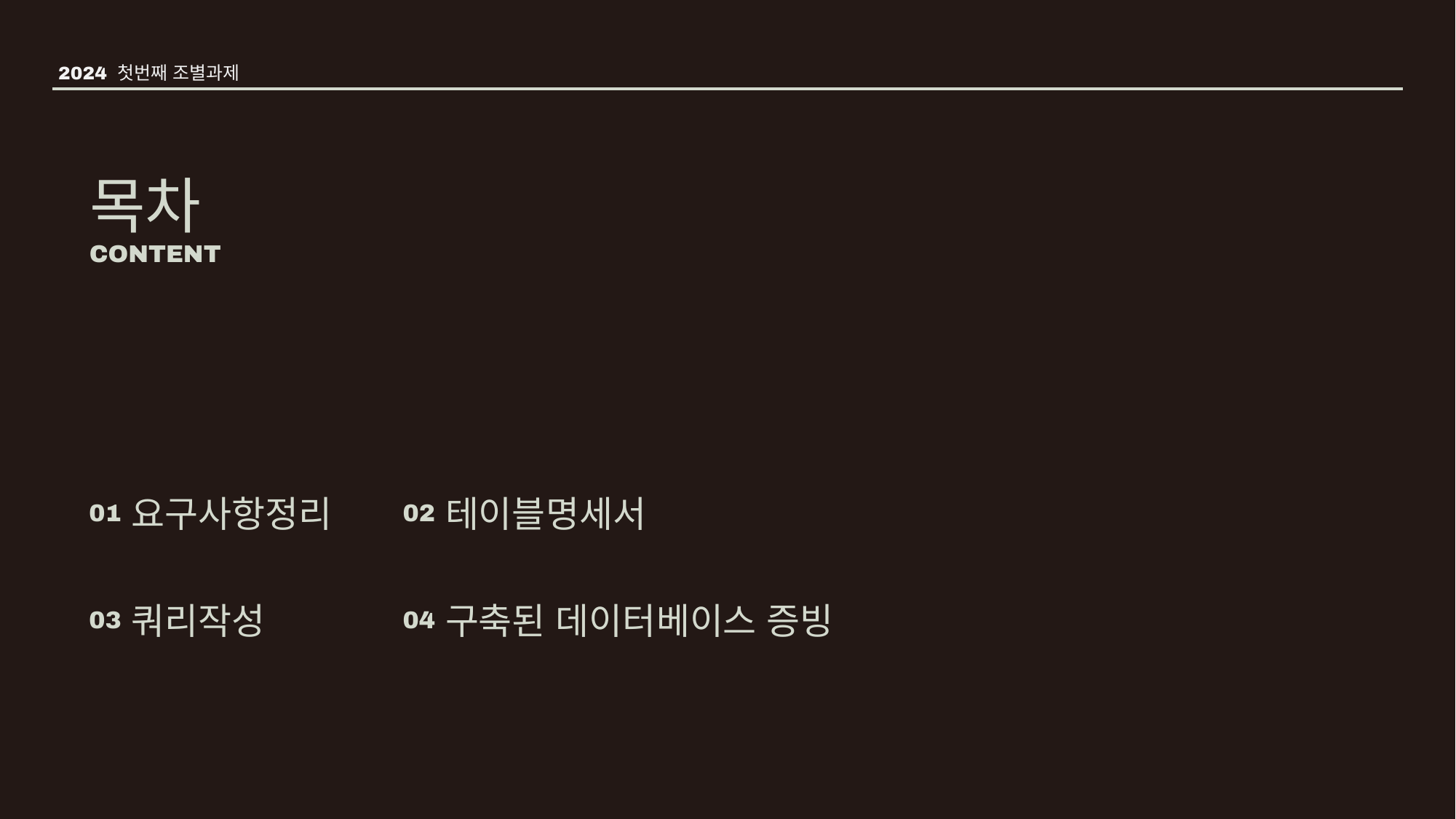

2024 첫번째 조별과제
# 목차
CONTENT
요구사항정리
테이블명세서
01
02
쿼리작성
구축된 데이터베이스 증빙
03
04